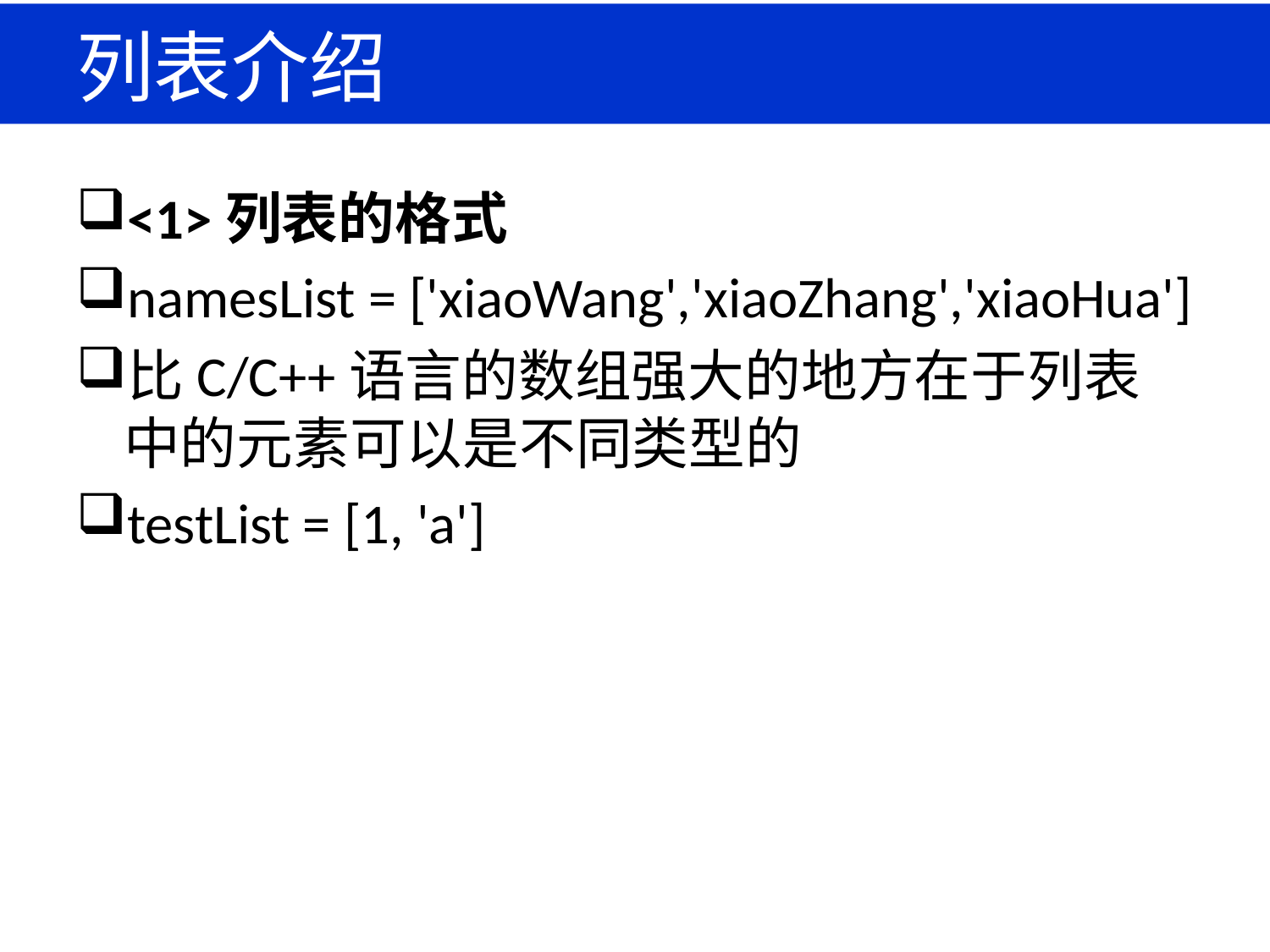

# 列表介绍
<1>列表的格式
namesList = ['xiaoWang','xiaoZhang','xiaoHua']
比C/C++语言的数组强大的地方在于列表中的元素可以是不同类型的
testList = [1, 'a']